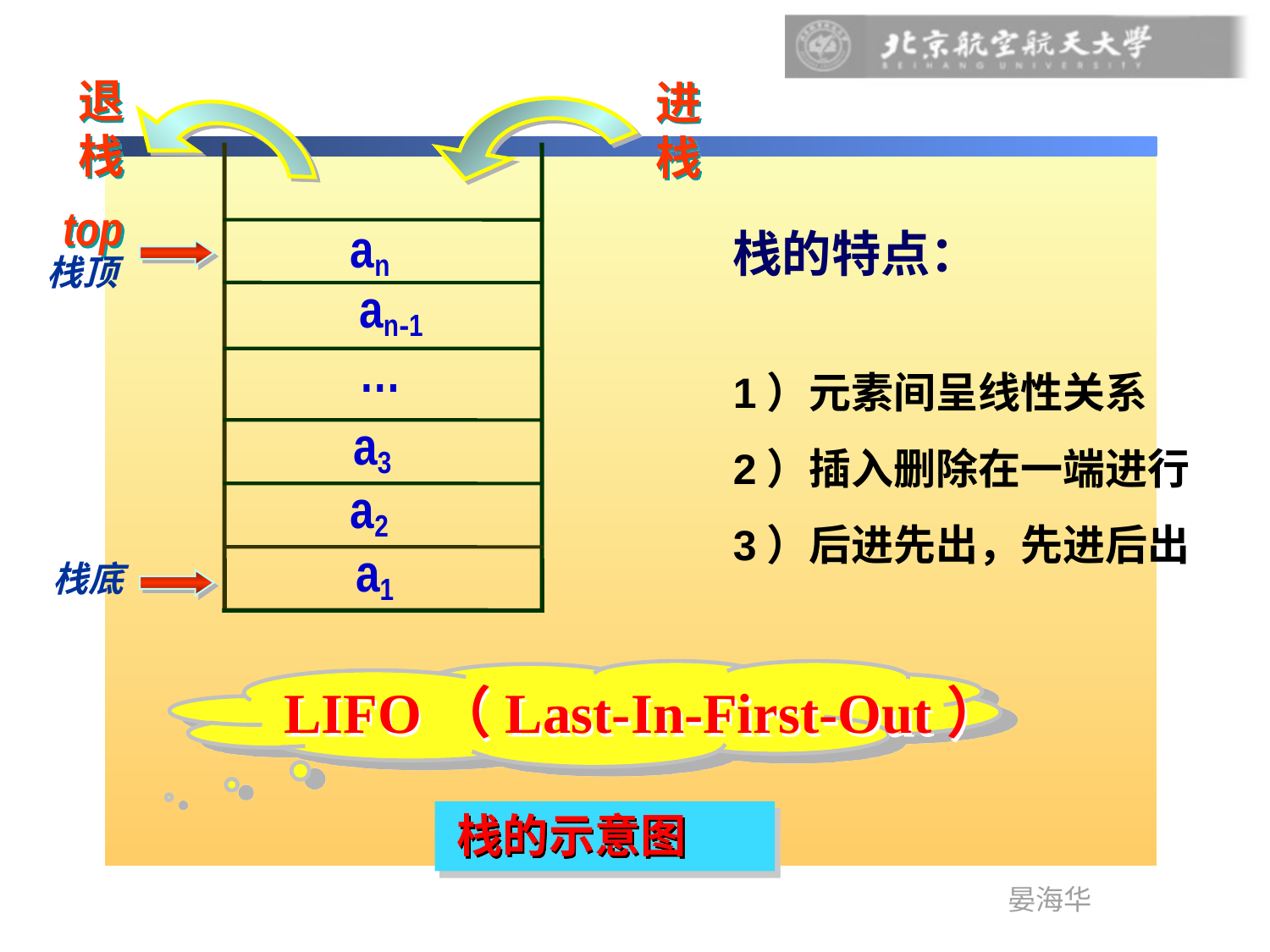

退
栈
进
栈

top
an

栈顶
an-1

…

a3

a2

a1

栈底

栈的特点：

1）元素间呈线性关系
2）插入删除在一端进行
3）后进先出，先进后出

LIFO（Last-In-First-Out）
栈的示意图